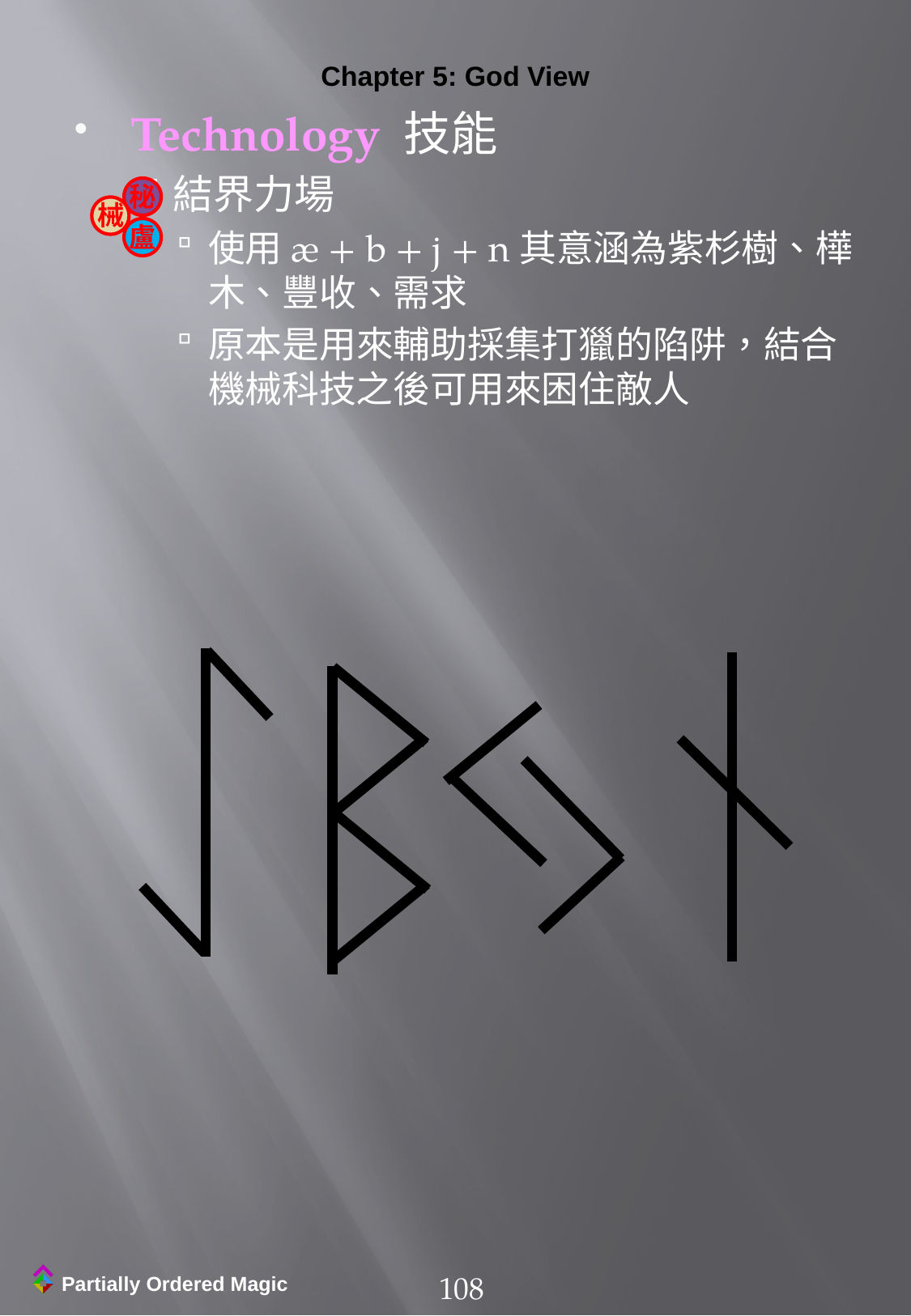

# Chapter 5: God View
Technology 技能
結界力場
使用æ + b + j + n其意涵為紫杉樹、樺木、豐收、需求
原本是用來輔助採集打獵的陷阱，結合機械科技之後可用來困住敵人
秘

械

盧